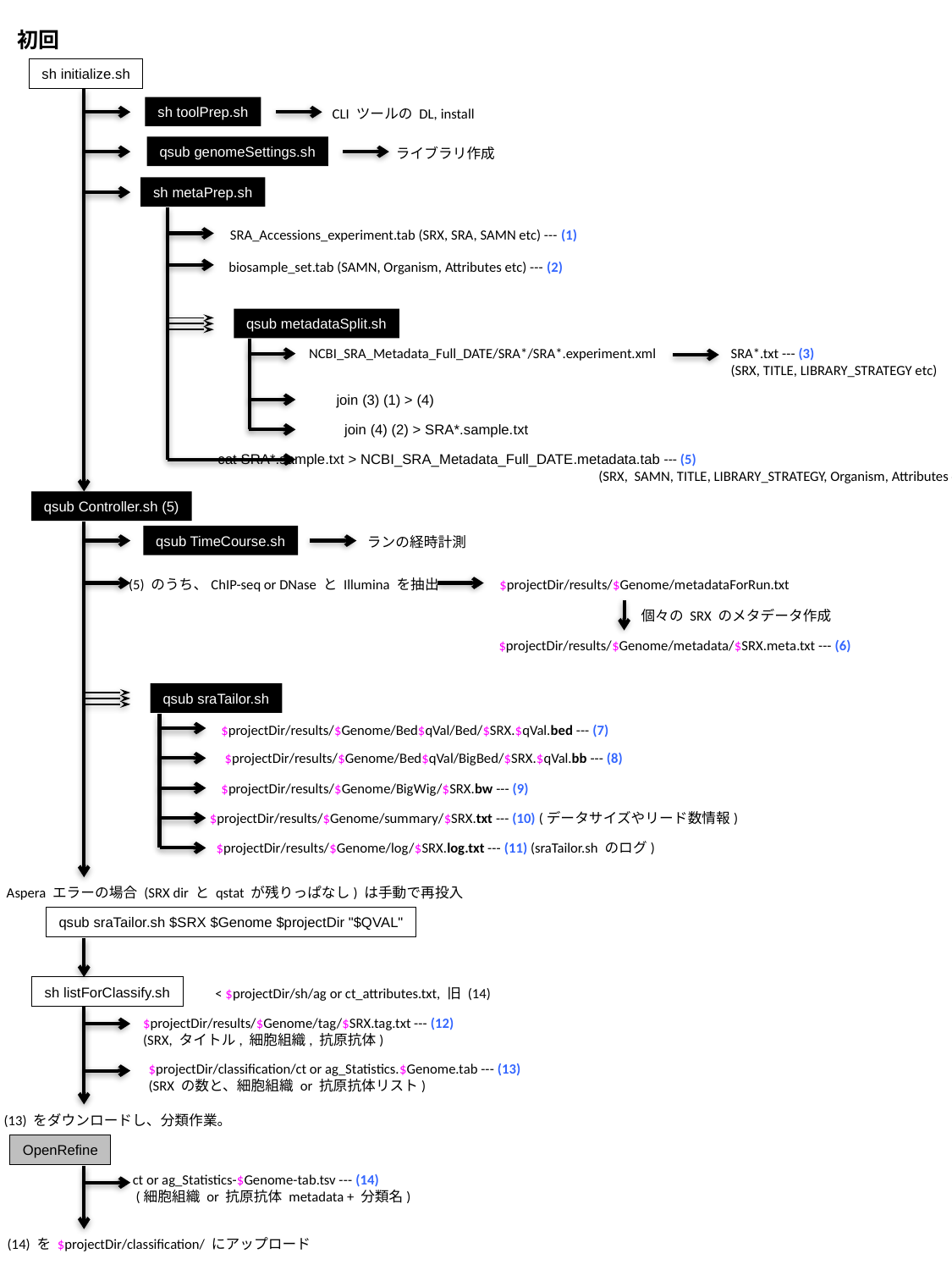

初回
sh initialize.sh
sh toolPrep.sh
CLI ツールの DL, install
qsub genomeSettings.sh
ライブラリ作成
sh metaPrep.sh
SRA_Accessions_experiment.tab (SRX, SRA, SAMN etc) --- (1)
biosample_set.tab (SAMN, Organism, Attributes etc) --- (2)
qsub metadataSplit.sh
NCBI_SRA_Metadata_Full_DATE/SRA*/SRA*.experiment.xml
SRA*.txt --- (3)
(SRX, TITLE, LIBRARY_STRATEGY etc)
join (3) (1) > (4)
join (4) (2) > SRA*.sample.txt
cat SRA*.sample.txt > NCBI_SRA_Metadata_Full_DATE.metadata.tab --- (5)
			(SRX,  SAMN, TITLE, LIBRARY_STRATEGY, Organism, Attributes etc)
qsub Controller.sh (5)
qsub TimeCourse.sh
ランの経時計測
(5) のうち、ChIP-seq or DNase と Illumina を抽出
$projectDir/results/$Genome/metadataForRun.txt
個々の SRX のメタデータ作成
$projectDir/results/$Genome/metadata/$SRX.meta.txt --- (6)
qsub sraTailor.sh
$projectDir/results/$Genome/Bed$qVal/Bed/$SRX.$qVal.bed --- (7)
$projectDir/results/$Genome/Bed$qVal/BigBed/$SRX.$qVal.bb --- (8)
$projectDir/results/$Genome/BigWig/$SRX.bw --- (9)
$projectDir/results/$Genome/summary/$SRX.txt --- (10) (データサイズやリード数情報)
$projectDir/results/$Genome/log/$SRX.log.txt --- (11) (sraTailor.sh のログ)
Aspera エラーの場合 (SRX dir と qstat が残りっぱなし) は手動で再投入
qsub sraTailor.sh $SRX $Genome $projectDir "$QVAL"
sh listForClassify.sh
< $projectDir/sh/ag or ct_attributes.txt, 旧 (14)
$projectDir/results/$Genome/tag/$SRX.tag.txt --- (12)
(SRX, タイトル, 細胞組織, 抗原抗体)
$projectDir/classification/ct or ag_Statistics.$Genome.tab --- (13)
(SRX の数と、細胞組織 or 抗原抗体リスト)
(13) をダウンロードし、分類作業。
OpenRefine
ct or ag_Statistics-$Genome-tab.tsv --- (14)
 (細胞組織 or 抗原抗体 metadata + 分類名)
(14) を $projectDir/classification/ にアップロード